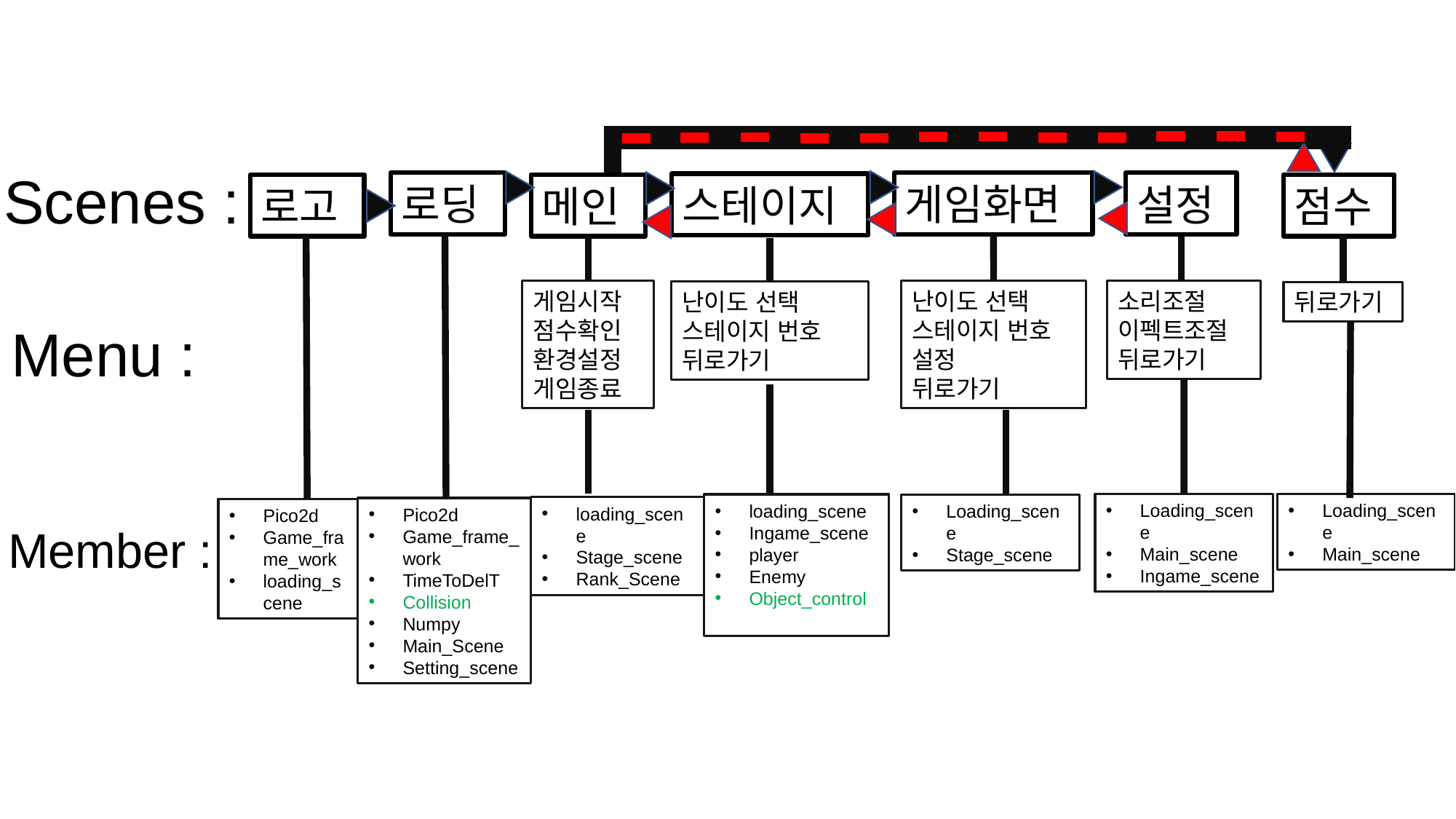

Scenes :
로딩
게임화면
설정

스테이지

로고
메인
점수

게임시작
점수확인
환경설정
게임종료
난이도 선택
스테이지 번호
설정
뒤로가기
소리조절
이펙트조절
뒤로가기
난이도 선택
스테이지 번호
뒤로가기
뒤로가기
Menu :
Loading_scene
Main_scene
Ingame_scene
Loading_scene
Main_scene
loading_scene
Ingame_scene
player
Enemy
Object_control

Loading_scene
Stage_scene
loading_scene
Stage_scene
Rank_Scene
Pico2d
Game_frame_work
TimeToDelT
Collision
Numpy
Main_Scene
Setting_scene
Pico2d
Game_frame_work
loading_scene
Member :